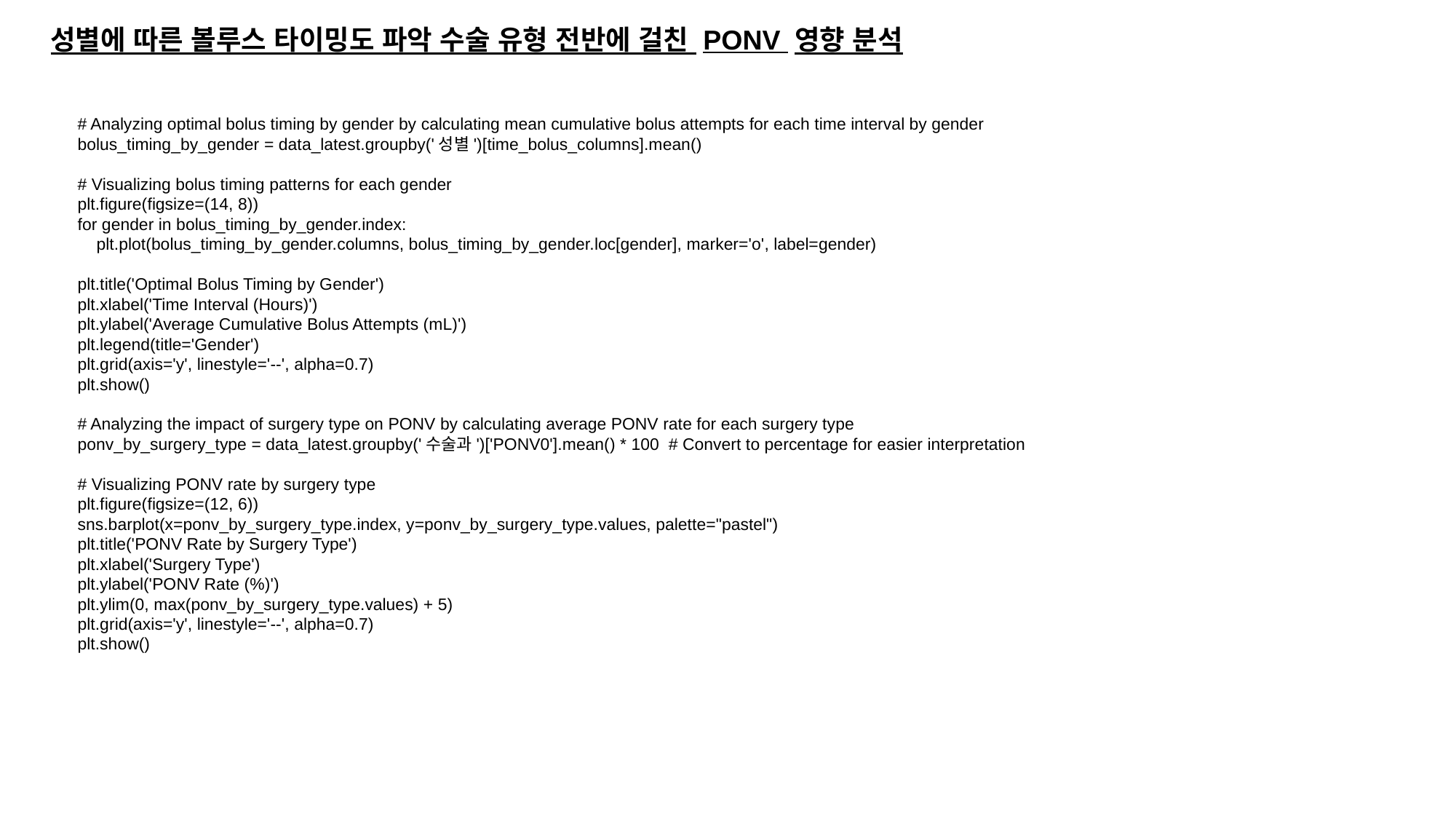

성별에 따른 볼루스 타이밍도 파악 수술 유형 전반에 걸친 PONV 영향 분석
# Analyzing optimal bolus timing by gender by calculating mean cumulative bolus attempts for each time interval by gender
bolus_timing_by_gender = data_latest.groupby('성별')[time_bolus_columns].mean()

# Visualizing bolus timing patterns for each gender
plt.figure(figsize=(14, 8))
for gender in bolus_timing_by_gender.index:
    plt.plot(bolus_timing_by_gender.columns, bolus_timing_by_gender.loc[gender], marker='o', label=gender)

plt.title('Optimal Bolus Timing by Gender')
plt.xlabel('Time Interval (Hours)')
plt.ylabel('Average Cumulative Bolus Attempts (mL)')
plt.legend(title='Gender')
plt.grid(axis='y', linestyle='--', alpha=0.7)
plt.show()

# Analyzing the impact of surgery type on PONV by calculating average PONV rate for each surgery type
ponv_by_surgery_type = data_latest.groupby('수술과')['PONV0'].mean() * 100  # Convert to percentage for easier interpretation

# Visualizing PONV rate by surgery type
plt.figure(figsize=(12, 6))
sns.barplot(x=ponv_by_surgery_type.index, y=ponv_by_surgery_type.values, palette="pastel")
plt.title('PONV Rate by Surgery Type')
plt.xlabel('Surgery Type')
plt.ylabel('PONV Rate (%)')
plt.ylim(0, max(ponv_by_surgery_type.values) + 5)
plt.grid(axis='y', linestyle='--', alpha=0.7)
plt.show()